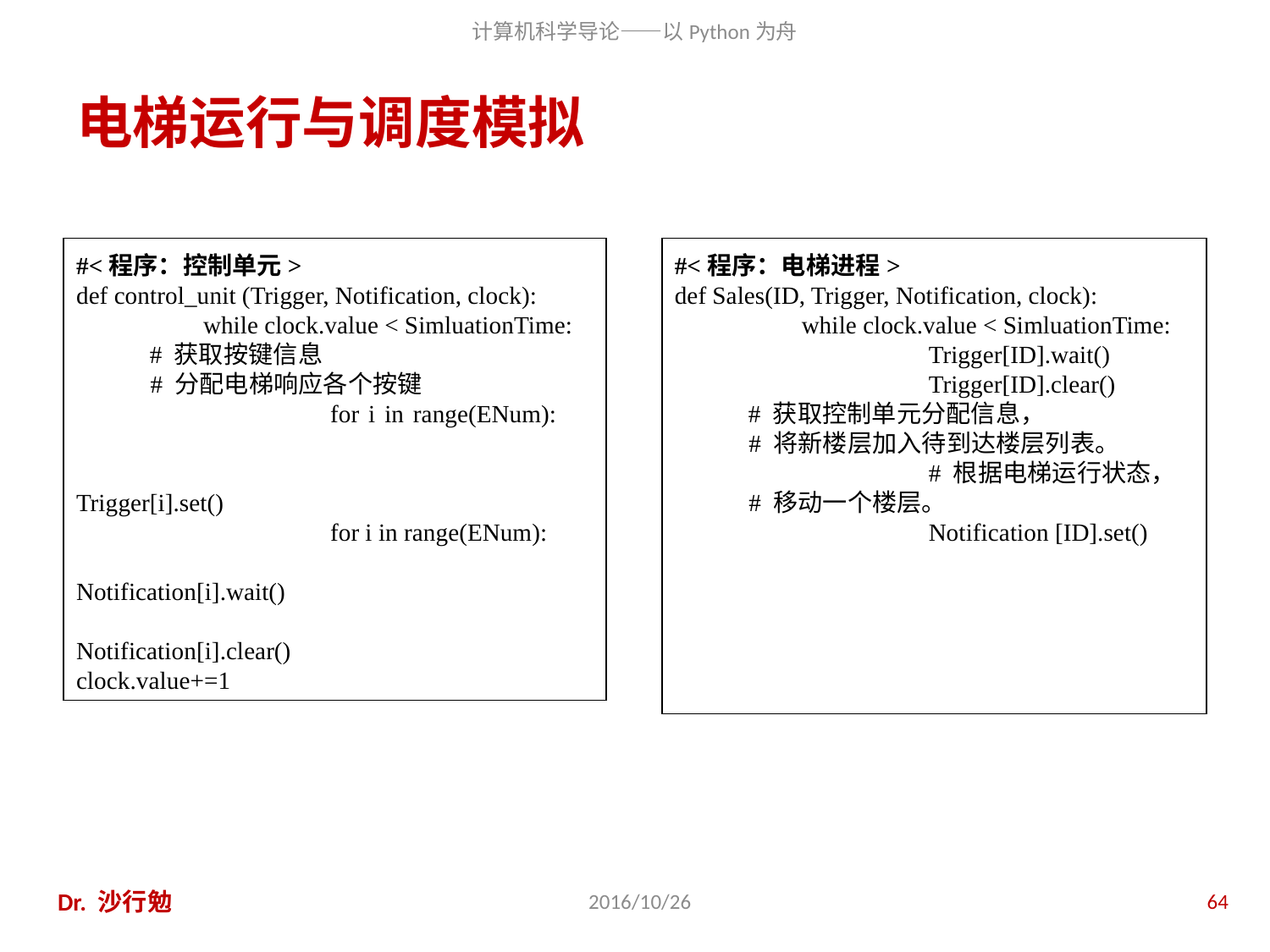

# 电梯运行与调度模拟
#<程序：控制单元>
def control_unit (Trigger, Notification, clock):
	while clock.value < SimluationTime:
            # 获取按键信息
# 分配电梯响应各个按键
		for i in range(ENum):
			Trigger[i].set()
		for i in range(ENum):
			Notification[i].wait()
			Notification[i].clear()		clock.value+=1
#<程序：电梯进程>
def Sales(ID, Trigger, Notification, clock):
	while clock.value < SimluationTime:
		Trigger[ID].wait()
		Trigger[ID].clear()
            # 获取控制单元分配信息，
# 将新楼层加入待到达楼层列表。
		# 根据电梯运行状态，
# 移动一个楼层。
		Notification [ID].set()

Dr. 沙行勉
2016/10/26
64